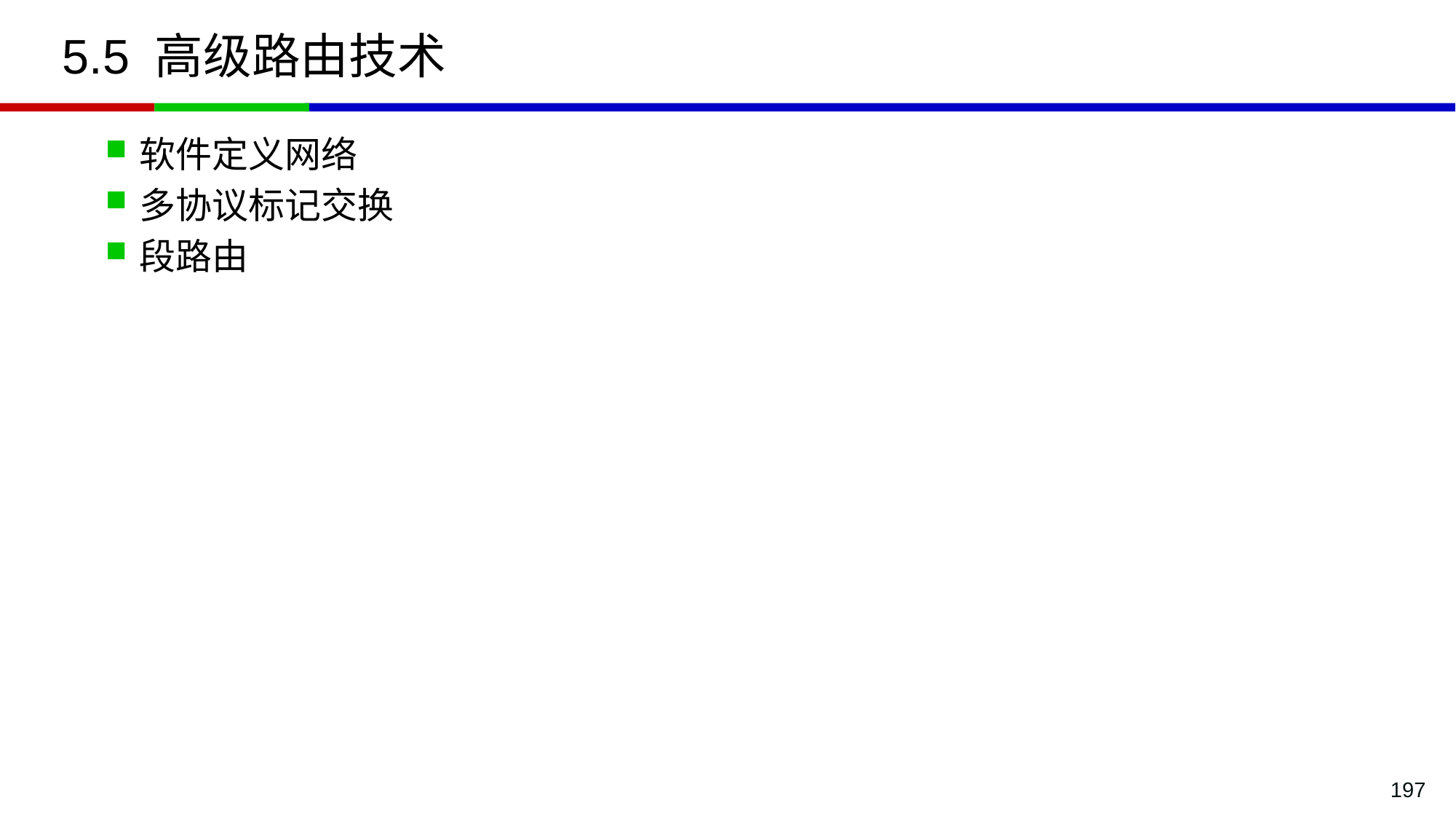

# 5.5 高级路由技术
软件定义网络
多协议标记交换
段路由
197